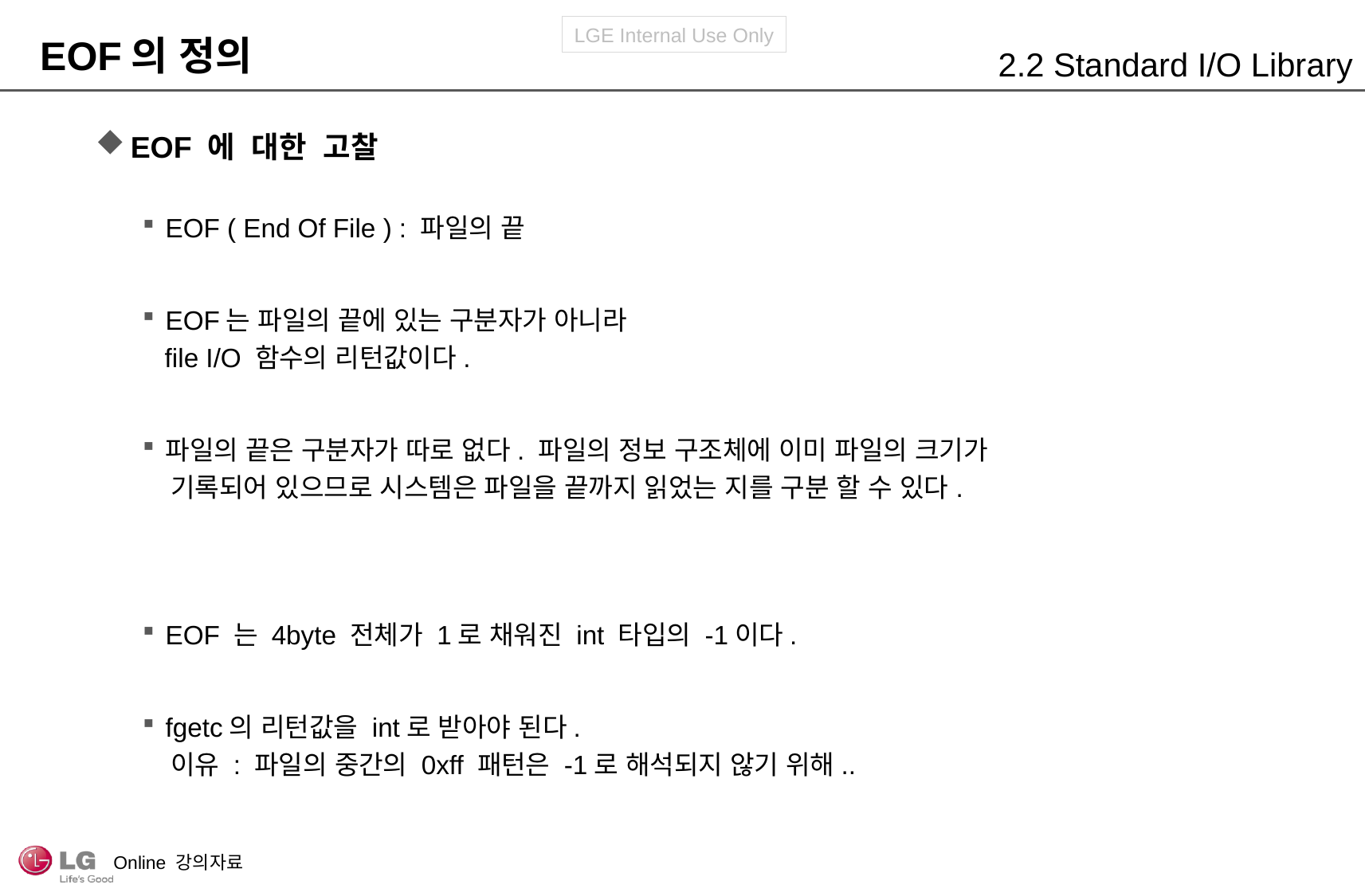

EOF의 정의
2.2 Standard I/O Library

EOF 에  대한  고찰

EOF ( End Of File ) : 파일의 끝

EOF는 파일의 끝에 있는 구분자가 아니라
   file I/O 함수의 리턴값이다.

파일의 끝은 구분자가 따로 없다. 파일의 정보 구조체에 이미 파일의 크기가
   기록되어 있으므로 시스템은 파일을 끝까지 읽었는 지를 구분 할 수 있다.

EOF 는 4byte 전체가 1로 채워진 int 타입의 -1이다.

fgetc의 리턴값을 int로 받아야 된다.
   이유 : 파일의 중간의 0xff 패턴은 -1로 해석되지 않기 위해..